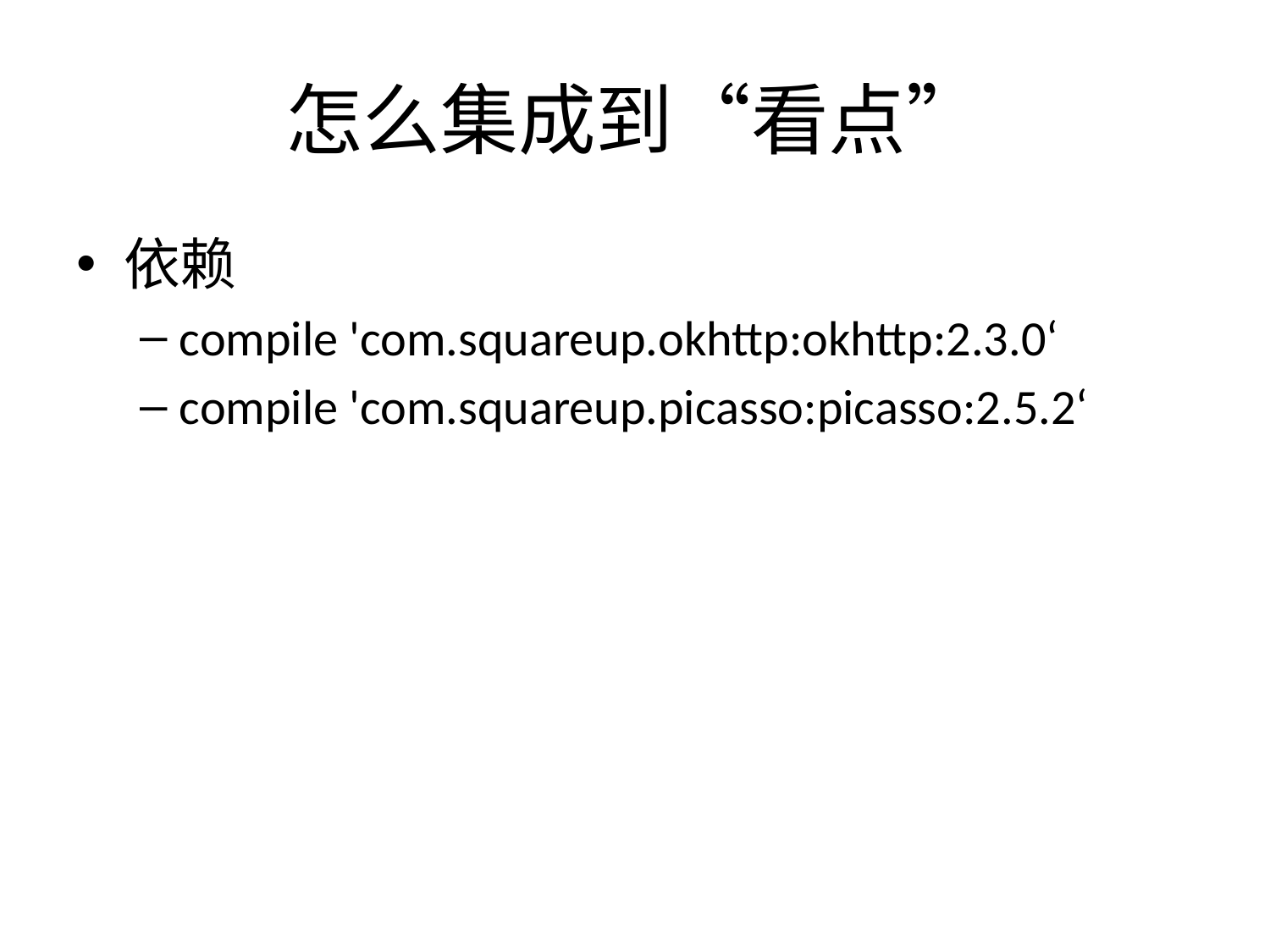

# 怎么集成到“看点”
依赖
compile 'com.squareup.okhttp:okhttp:2.3.0‘
compile 'com.squareup.picasso:picasso:2.5.2‘